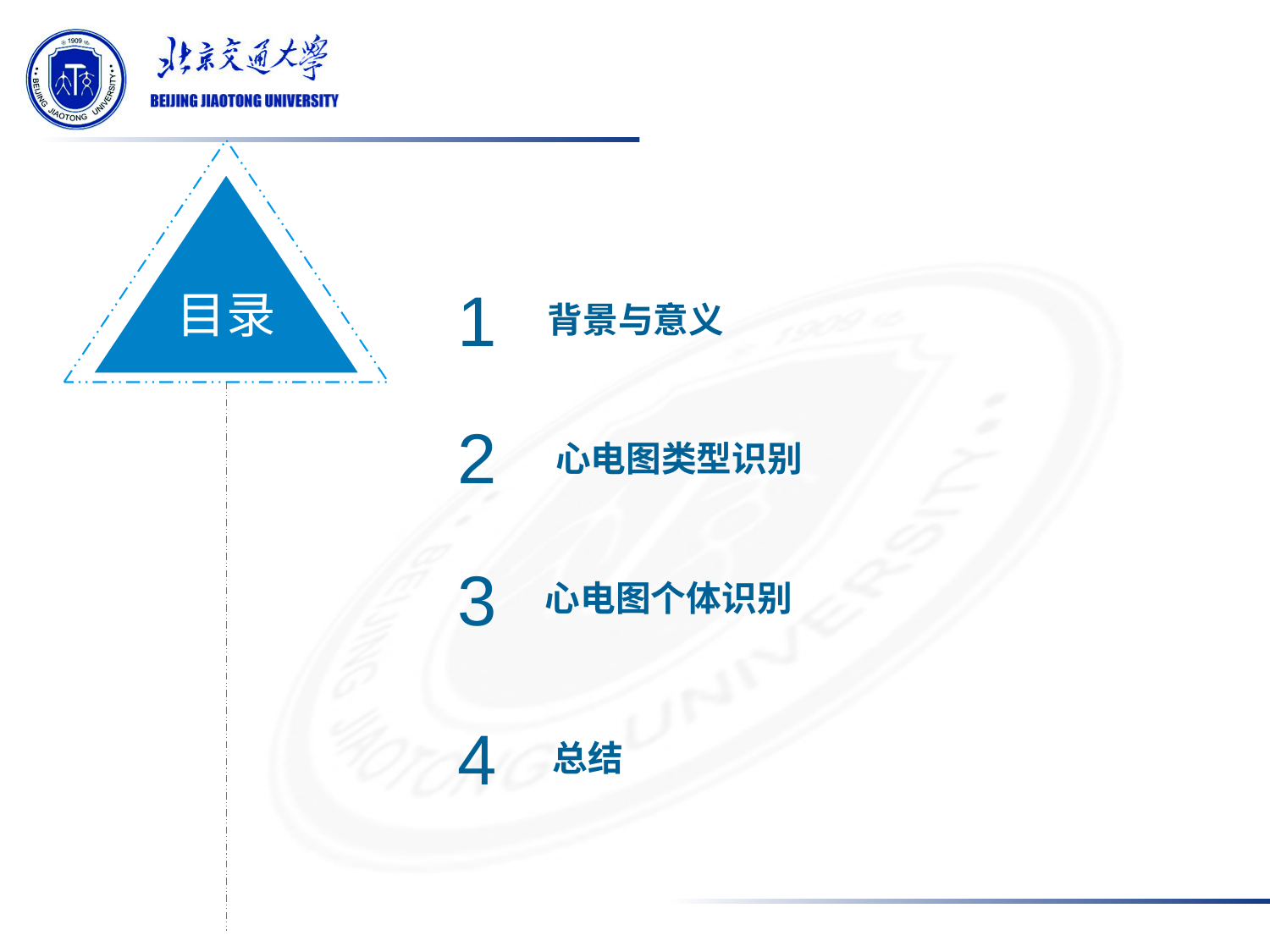

目录
1
背景与意义
2
心电图类型识别
3
心电图个体识别
4
总结